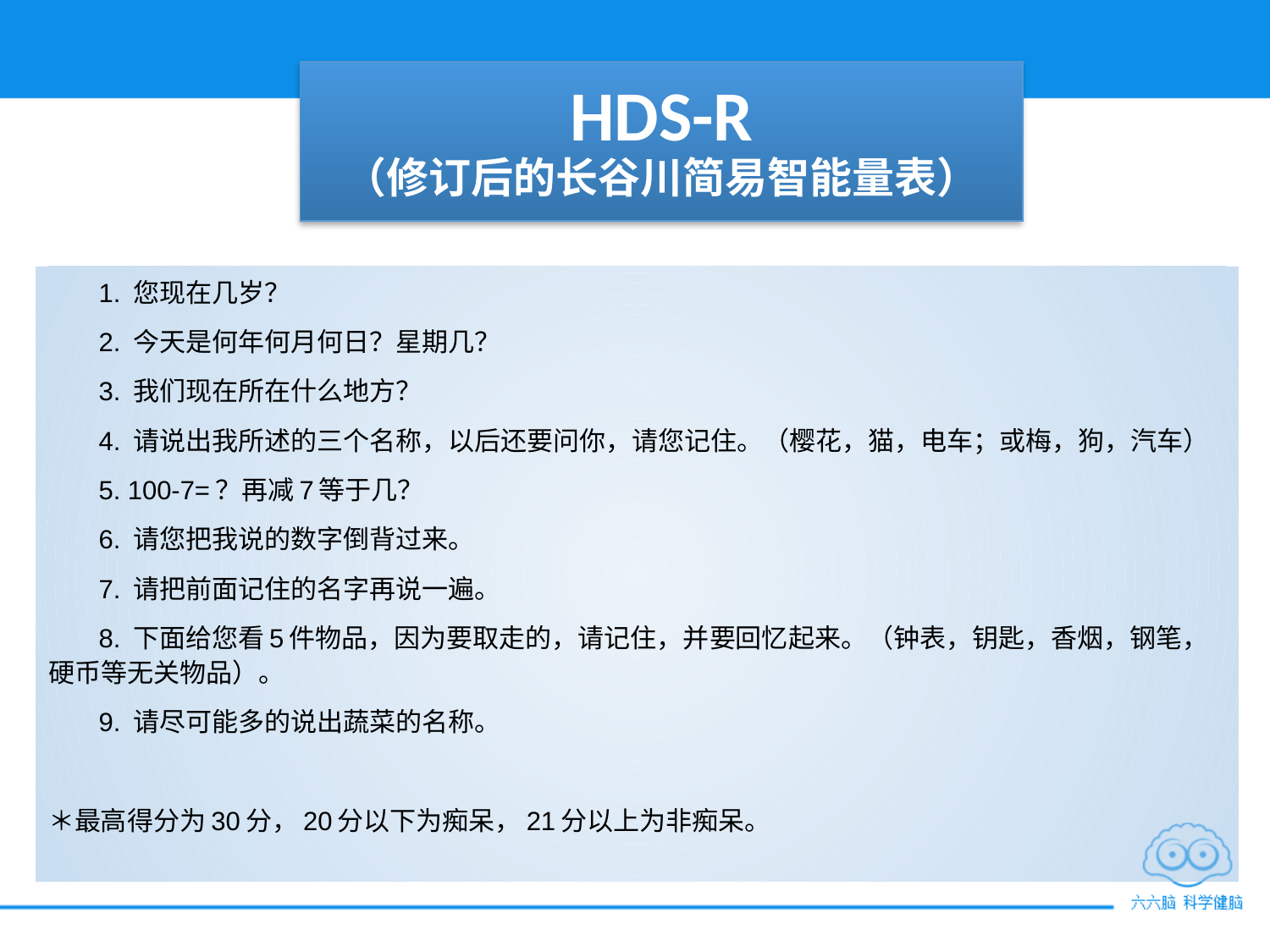

# HDS-R （修订后的长谷川简易智能量表）
       1. 您现在几岁？
       2. 今天是何年何月何日？星期几？
       3. 我们现在所在什么地方？
       4. 请说出我所述的三个名称，以后还要问你，请您记住。（樱花，猫，电车；或梅，狗，汽车）
       5. 100-7=？再减7等于几？
       6. 请您把我说的数字倒背过来。
       7. 请把前面记住的名字再说一遍。
       8. 下面给您看5件物品，因为要取走的，请记住，并要回忆起来。（钟表，钥匙，香烟，钢笔，硬币等无关物品）。
       9. 请尽可能多的说出蔬菜的名称。

＊最高得分为30分，20分以下为痴呆，21分以上为非痴呆。